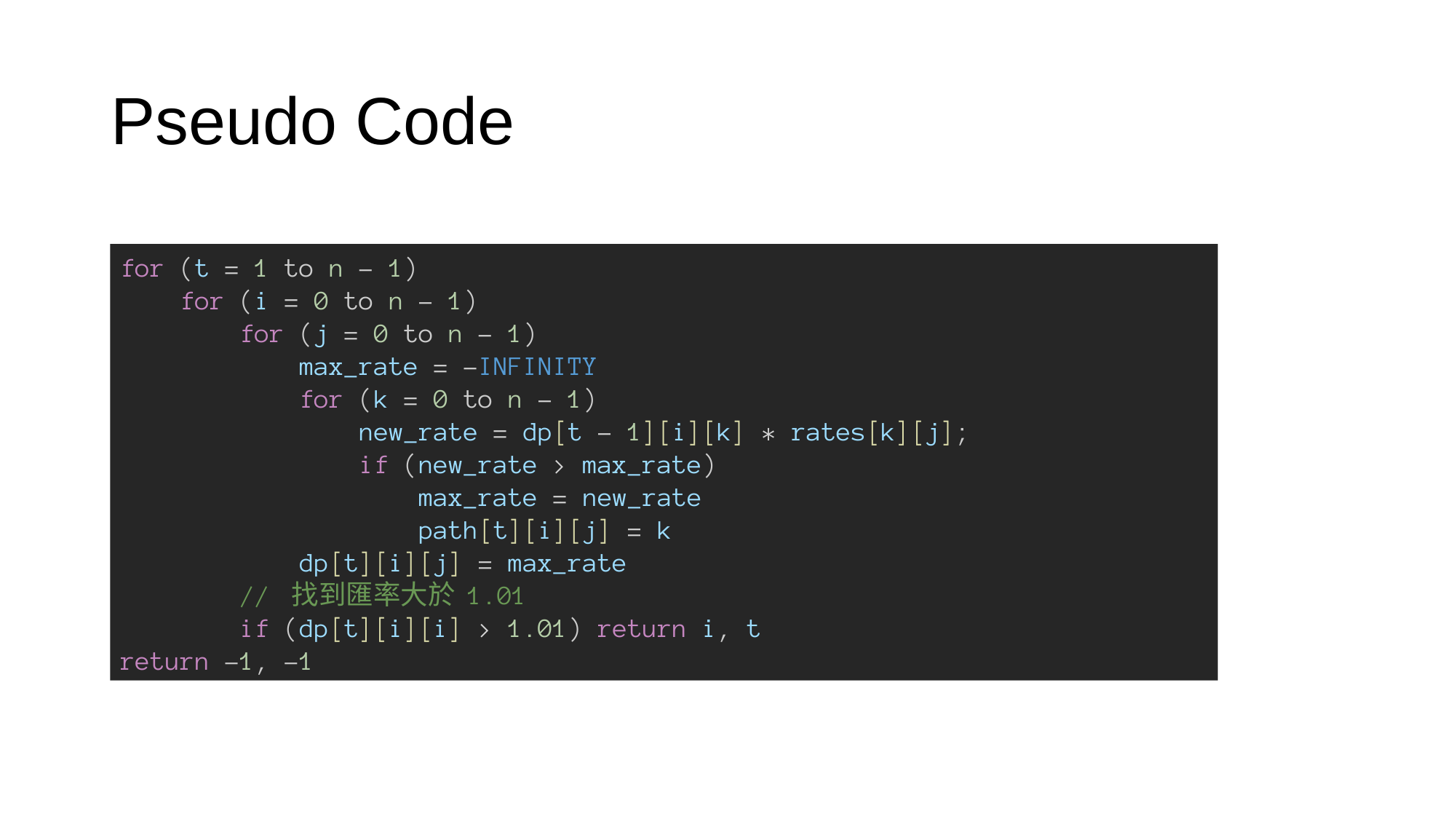

# Pseudo Code
for (t = 1 to n - 1)
    for (i = 0 to n - 1)
        for (j = 0 to n - 1)
            max_rate = -INFINITY
            for (k = 0 to n - 1)
                new_rate = dp[t - 1][i][k] * rates[k][j];
                if (new_rate > max_rate)
                    max_rate = new_rate
                    path[t][i][j] = k
            dp[t][i][j] = max_rate
        // 找到匯率大於 1.01
        if (dp[t][i][i] > 1.01) return i, t
return -1, -1